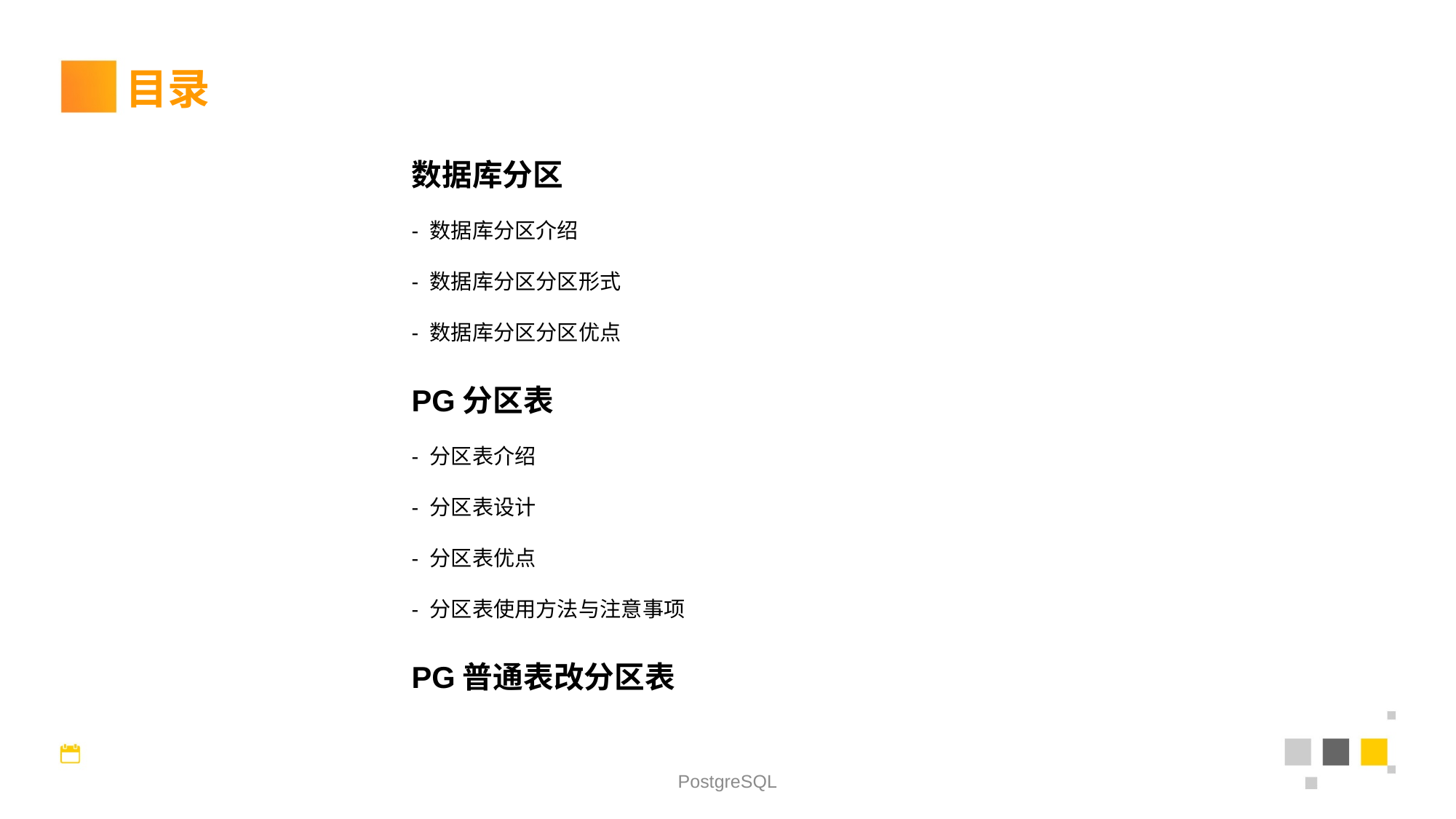

目录
数据库分区
- 数据库分区介绍
- 数据库分区分区形式
- 数据库分区分区优点
PG分区表
- 分区表介绍
- 分区表设计
- 分区表优点
- 分区表使用方法与注意事项
PG普通表改分区表

PostgreSQL
2